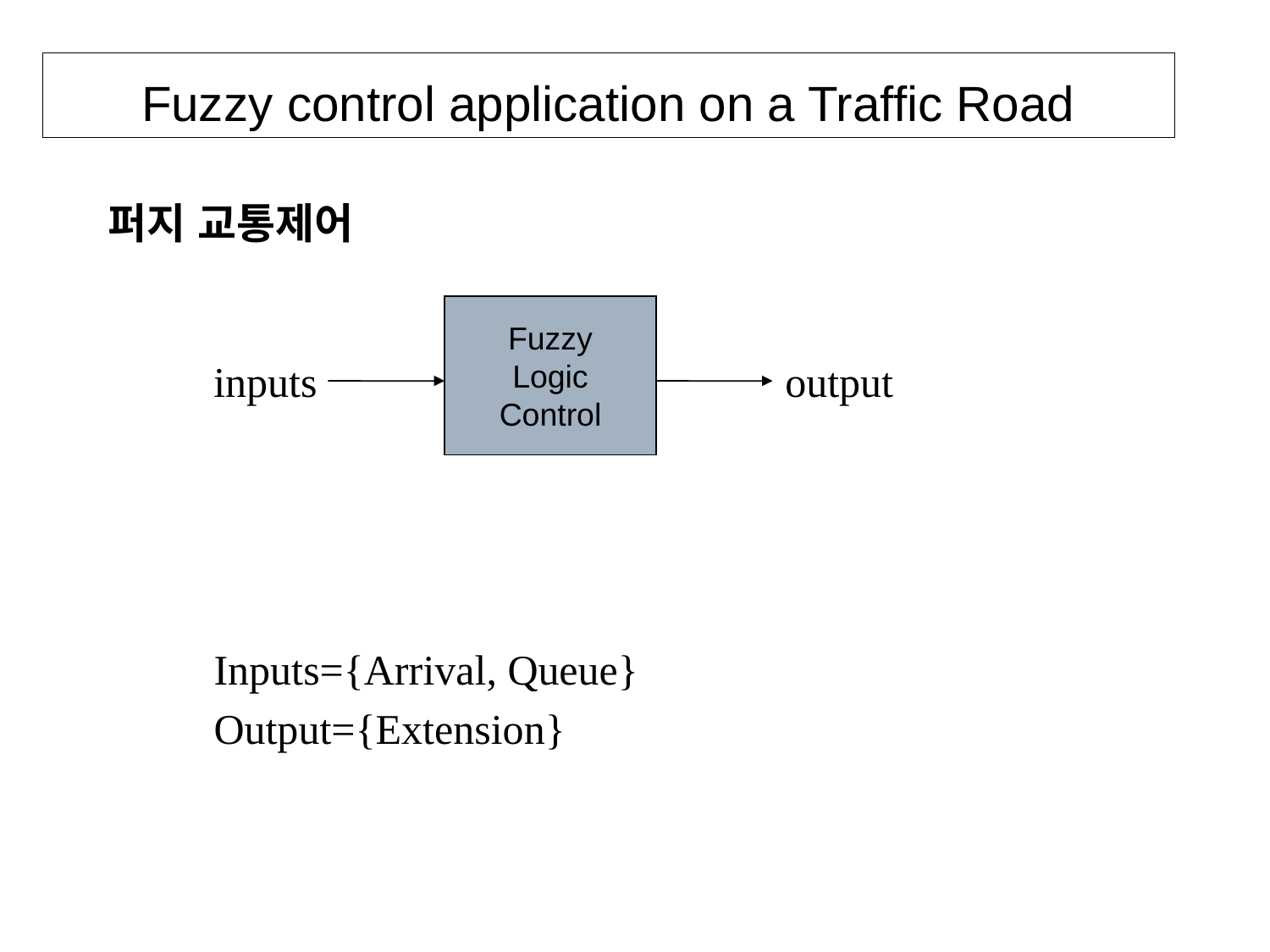

Fuzzy control application on a Traffic Road
퍼지 교통제어
Fuzzy
Logic
Control
inputs
output

Inputs={Arrival, Queue}
Output={Extension}